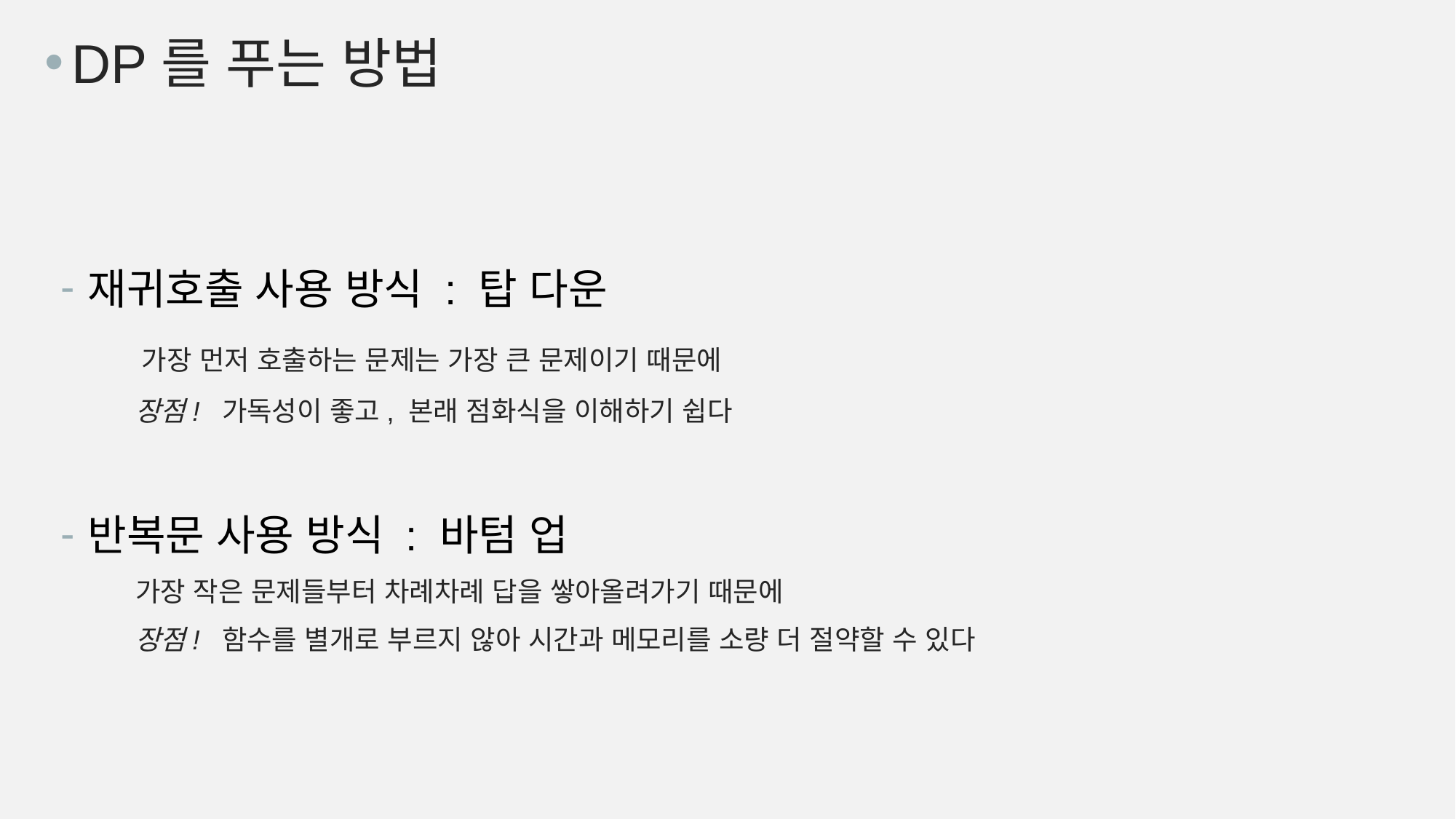

재귀호출 사용 방식 : 탑 다운
      가장 먼저 호출하는 문제는 가장 큰 문제이기 때문에
         장점!  가독성이 좋고, 본래 점화식을 이해하기 쉽다

반복문 사용 방식 : 바텀 업
         가장 작은 문제들부터 차례차례 답을 쌓아올려가기 때문에
         장점!  함수를 별개로 부르지 않아 시간과 메모리를 소량 더 절약할 수 있다
DP를 푸는 방법